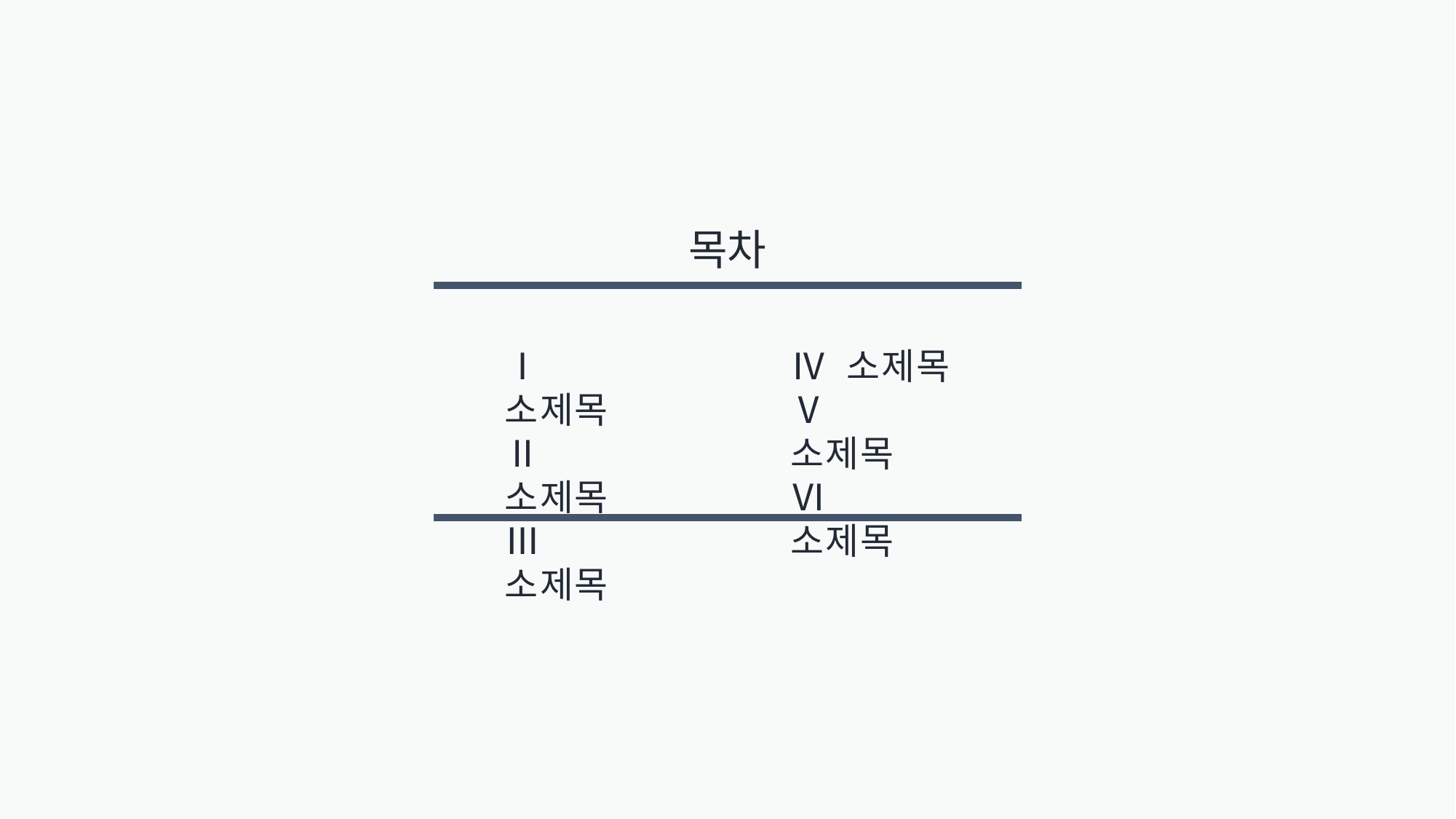

목차
Ⅰ 소제목
Ⅱ 소제목
Ⅲ 소제목
Ⅳ 소제목
Ⅴ 소제목
Ⅵ 소제목